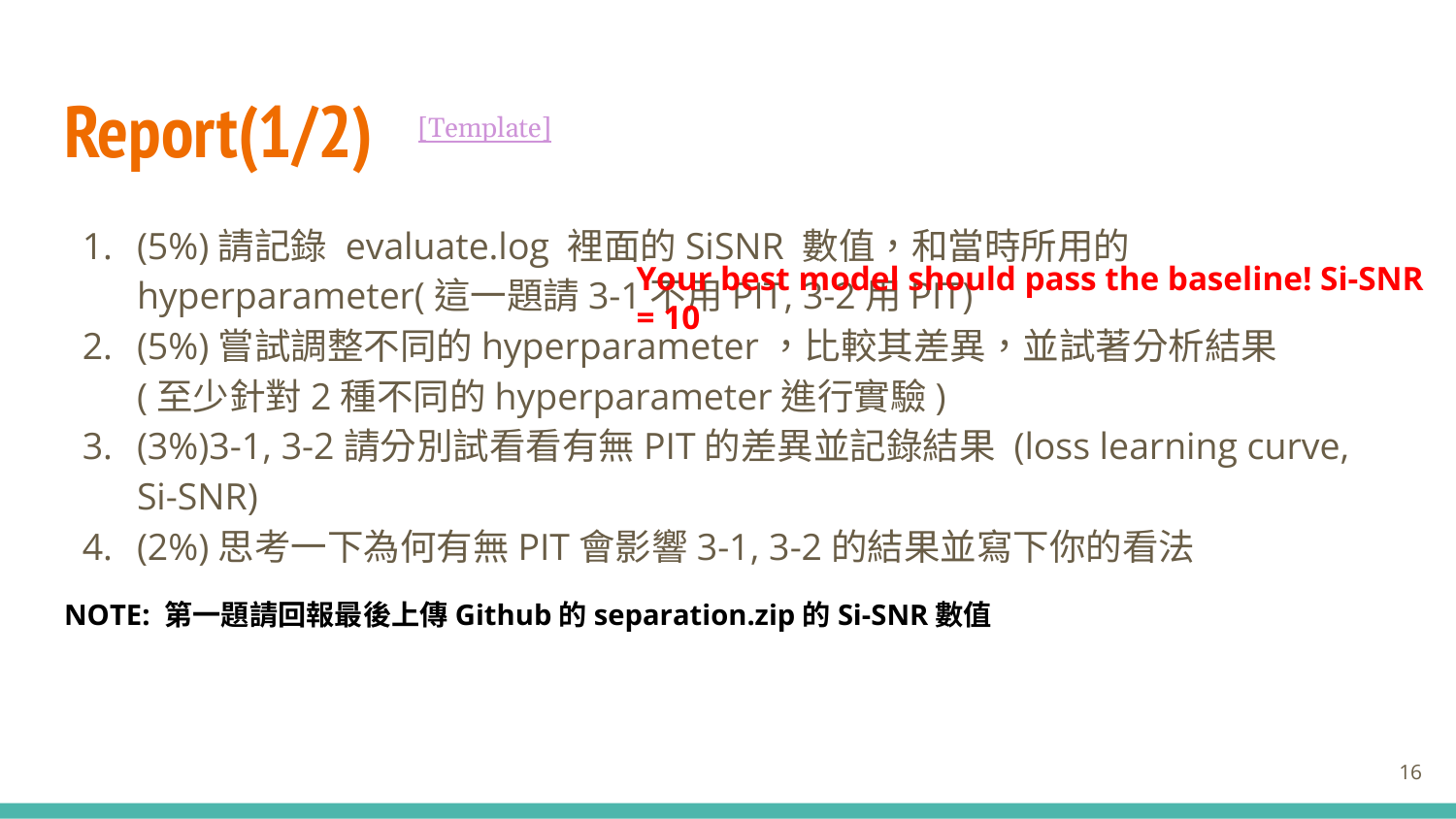

# Report(1/2)
[Template]
(5%)請記錄 evaluate.log 裡面的SiSNR 數值，和當時所用的hyperparameter(這一題請3-1不用PIT, 3-2用PIT)
(5%)嘗試調整不同的hyperparameter，比較其差異，並試著分析結果
(至少針對2種不同的hyperparameter進行實驗)
(3%)3-1, 3-2請分別試看看有無PIT的差異並記錄結果 (loss learning curve, Si-SNR)
(2%)思考一下為何有無PIT會影響3-1, 3-2的結果並寫下你的看法
Your best model should pass the baseline! Si-SNR = 10
NOTE: 第一題請回報最後上傳Github的separation.zip的Si-SNR數值
16